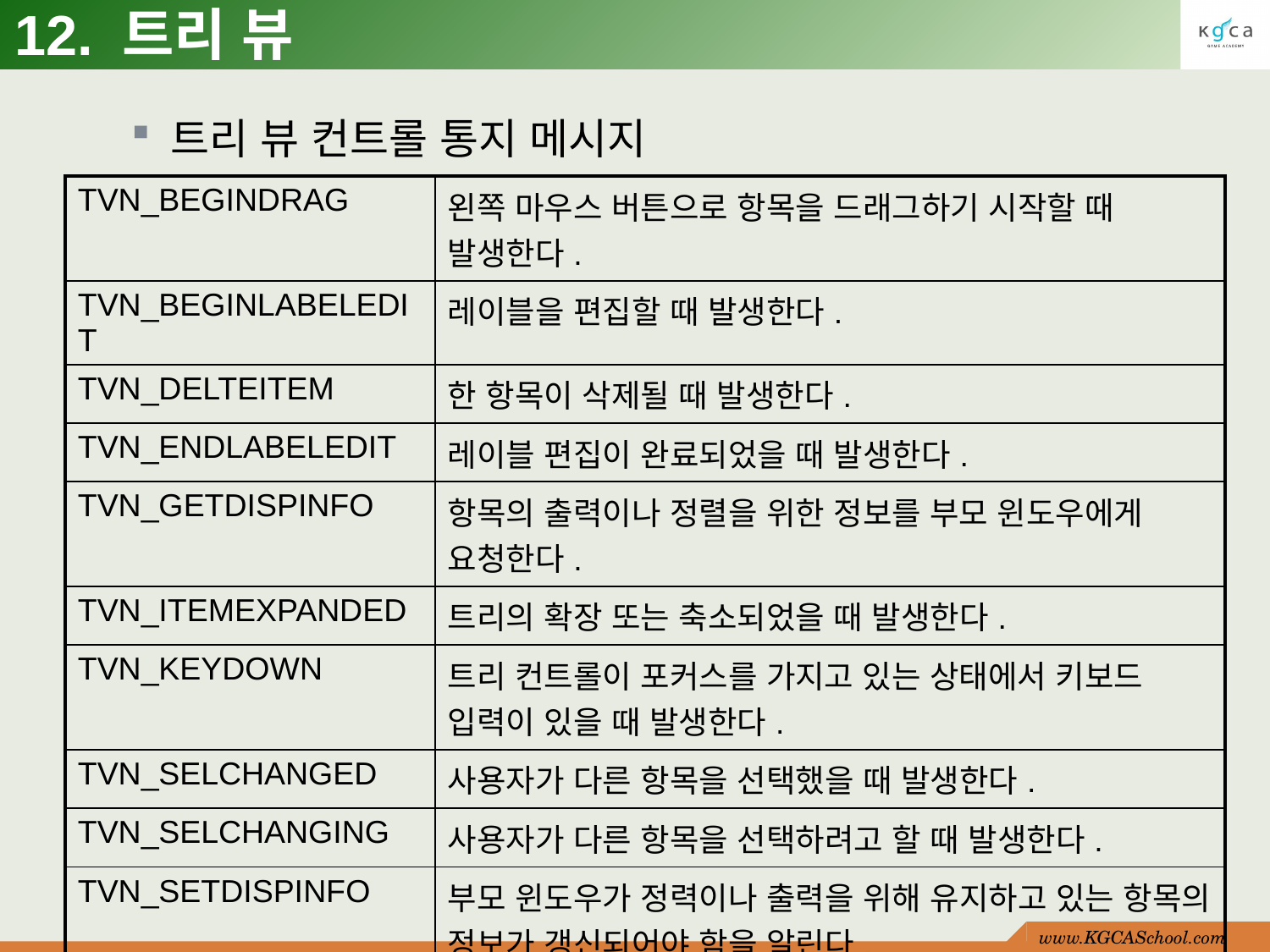

# 12. 트리 뷰
트리 뷰 컨트롤 통지 메시지
| TVN\_BEGINDRAG | 왼쪽 마우스 버튼으로 항목을 드래그하기 시작할 때 발생한다. |
| --- | --- |
| TVN\_BEGINLABELEDIT | 레이블을 편집할 때 발생한다. |
| TVN\_DELTEITEM | 한 항목이 삭제될 때 발생한다. |
| TVN\_ENDLABELEDIT | 레이블 편집이 완료되었을 때 발생한다. |
| TVN\_GETDISPINFO | 항목의 출력이나 정렬을 위한 정보를 부모 윈도우에게 요청한다. |
| TVN\_ITEMEXPANDED | 트리의 확장 또는 축소되었을 때 발생한다. |
| TVN\_KEYDOWN | 트리 컨트롤이 포커스를 가지고 있는 상태에서 키보드 입력이 있을 때 발생한다. |
| TVN\_SELCHANGED | 사용자가 다른 항목을 선택했을 때 발생한다. |
| TVN\_SELCHANGING | 사용자가 다른 항목을 선택하려고 할 때 발생한다. |
| TVN\_SETDISPINFO | 부모 윈도우가 정력이나 출력을 위해 유지하고 있는 항목의 정보가 갱신되어야 함을 알린다. |